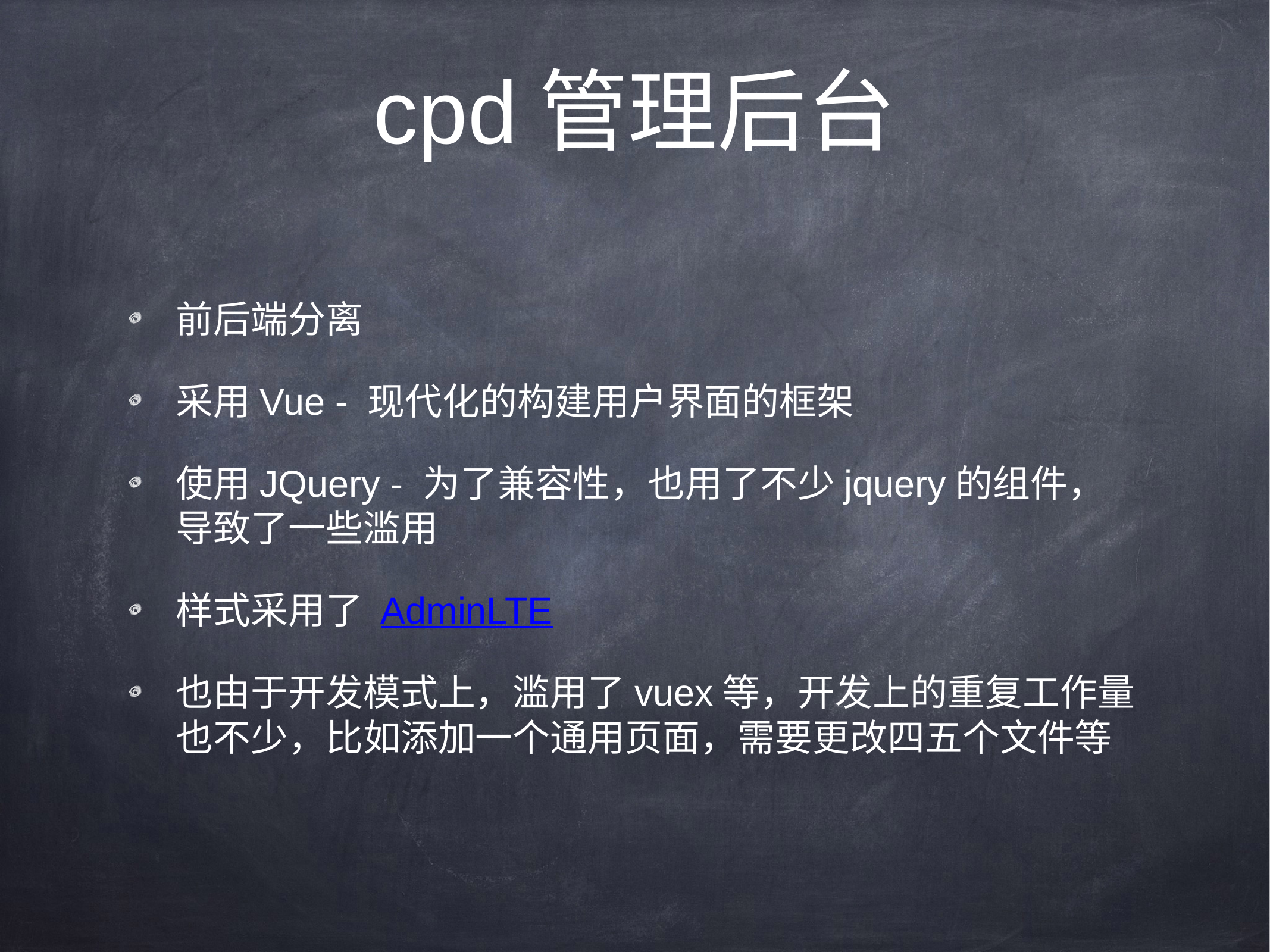

# cpd管理后台
前后端分离
采用Vue - 现代化的构建用户界面的框架
使用JQuery - 为了兼容性，也用了不少jquery的组件，导致了一些滥用
样式采用了 AdminLTE
也由于开发模式上，滥用了vuex等，开发上的重复工作量也不少，比如添加一个通用页面，需要更改四五个文件等